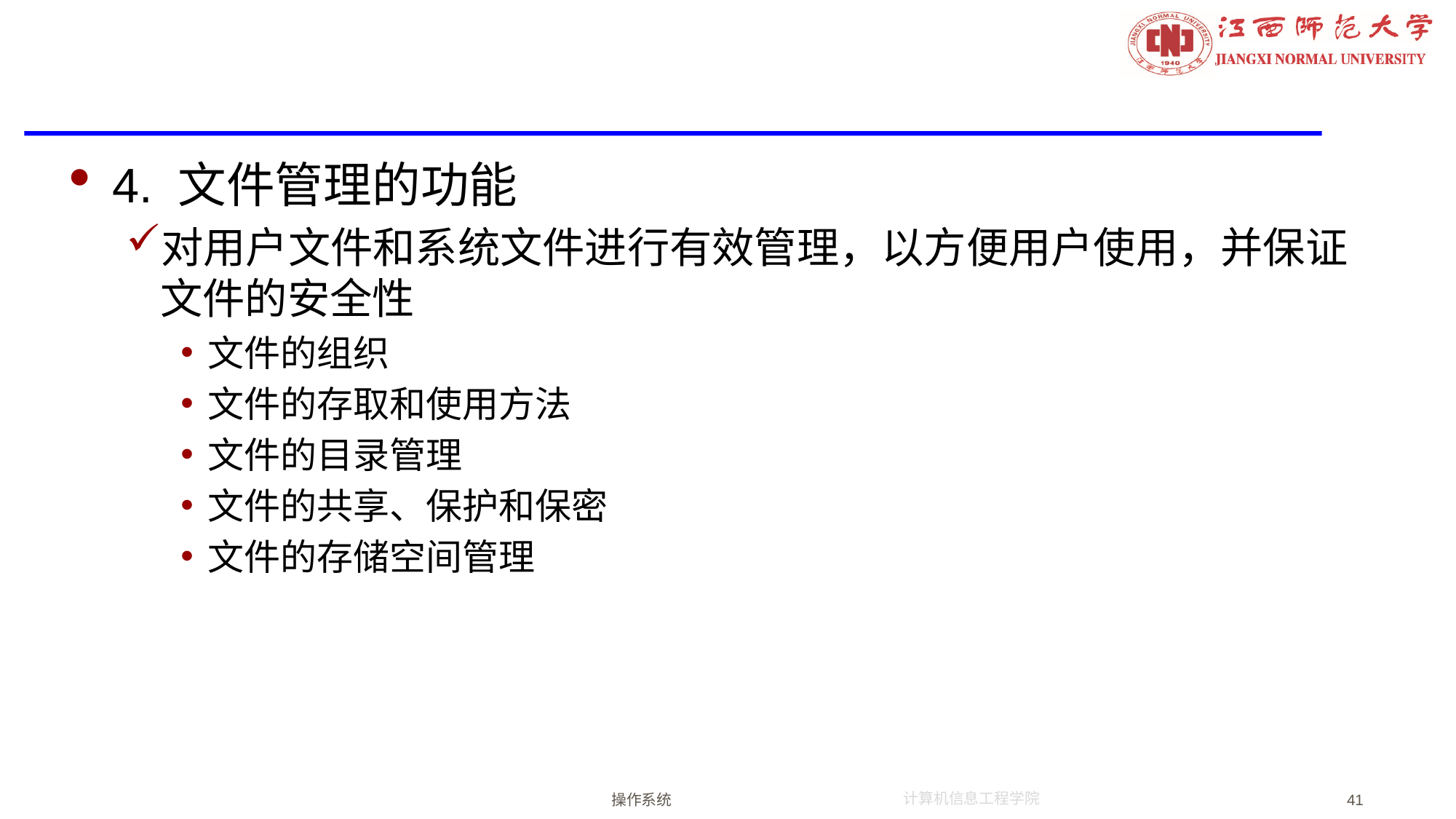

#
4. 文件管理的功能
对用户文件和系统文件进行有效管理，以方便用户使用，并保证文件的安全性
文件的组织
文件的存取和使用方法
文件的目录管理
文件的共享、保护和保密
文件的存储空间管理
操作系统
41